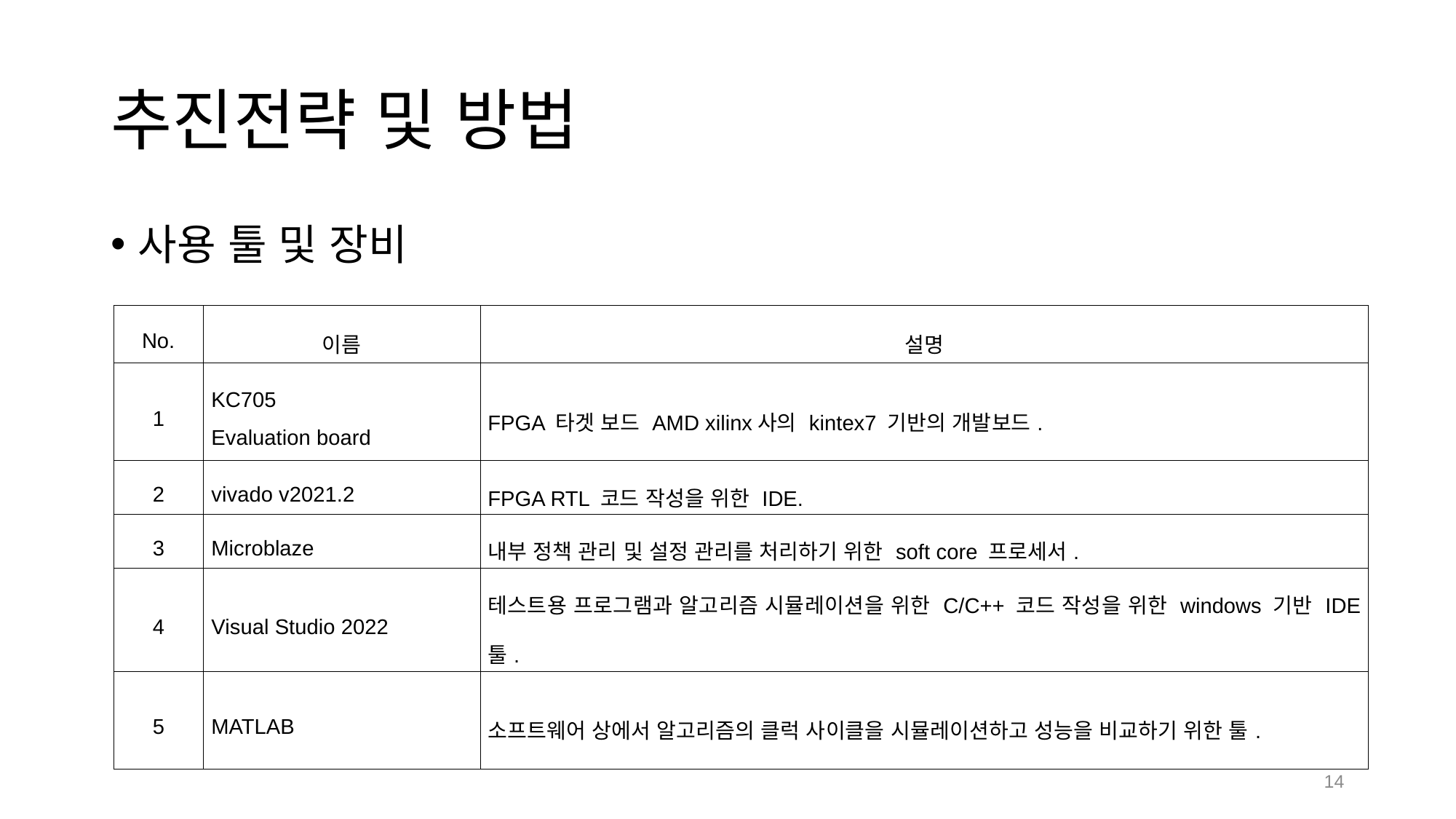

# 추진전략 및 방법
사용 툴 및 장비

| No. | 이름 | 설명 |
| --- | --- | --- |
| 1 | KC705 Evaluation board | FPGA 타겟 보드 AMD xilinx사의 kintex7 기반의 개발보드. |
| 2 | vivado v2021.2 | FPGA RTL 코드 작성을 위한 IDE. |
| 3 | Microblaze | 내부 정책 관리 및 설정 관리를 처리하기 위한 soft core 프로세서. |
| 4 | Visual Studio 2022 | 테스트용 프로그램과 알고리즘 시뮬레이션을 위한 C/C++ 코드 작성을 위한 windows 기반 IDE 툴. |
| 5 | MATLAB | 소프트웨어 상에서 알고리즘의 클럭 사이클을 시뮬레이션하고 성능을 비교하기 위한 툴. |
14